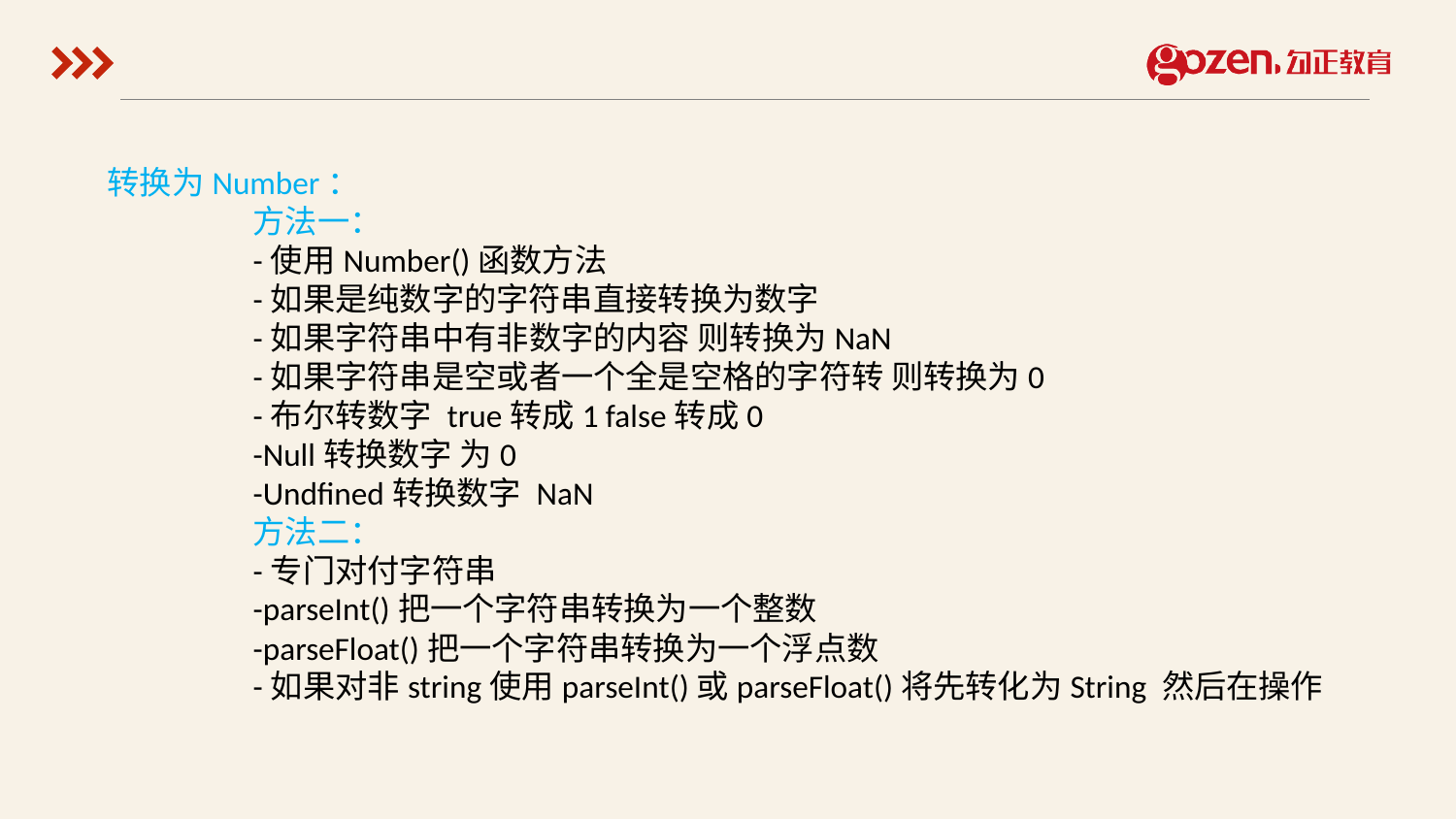

转换为Number：
	方法一：
	-使用Number()函数方法
	-如果是纯数字的字符串直接转换为数字
	-如果字符串中有非数字的内容 则转换为NaN
	-如果字符串是空或者一个全是空格的字符转 则转换为0
	-布尔转数字 true转成1 false转成0
	-Null转换数字 为0
	-Undfined转换数字 NaN
	方法二：
	-专门对付字符串
	-parseInt()把一个字符串转换为一个整数
	-parseFloat()把一个字符串转换为一个浮点数
	-如果对非string使用parseInt()或parseFloat()将先转化为String 然后在操作